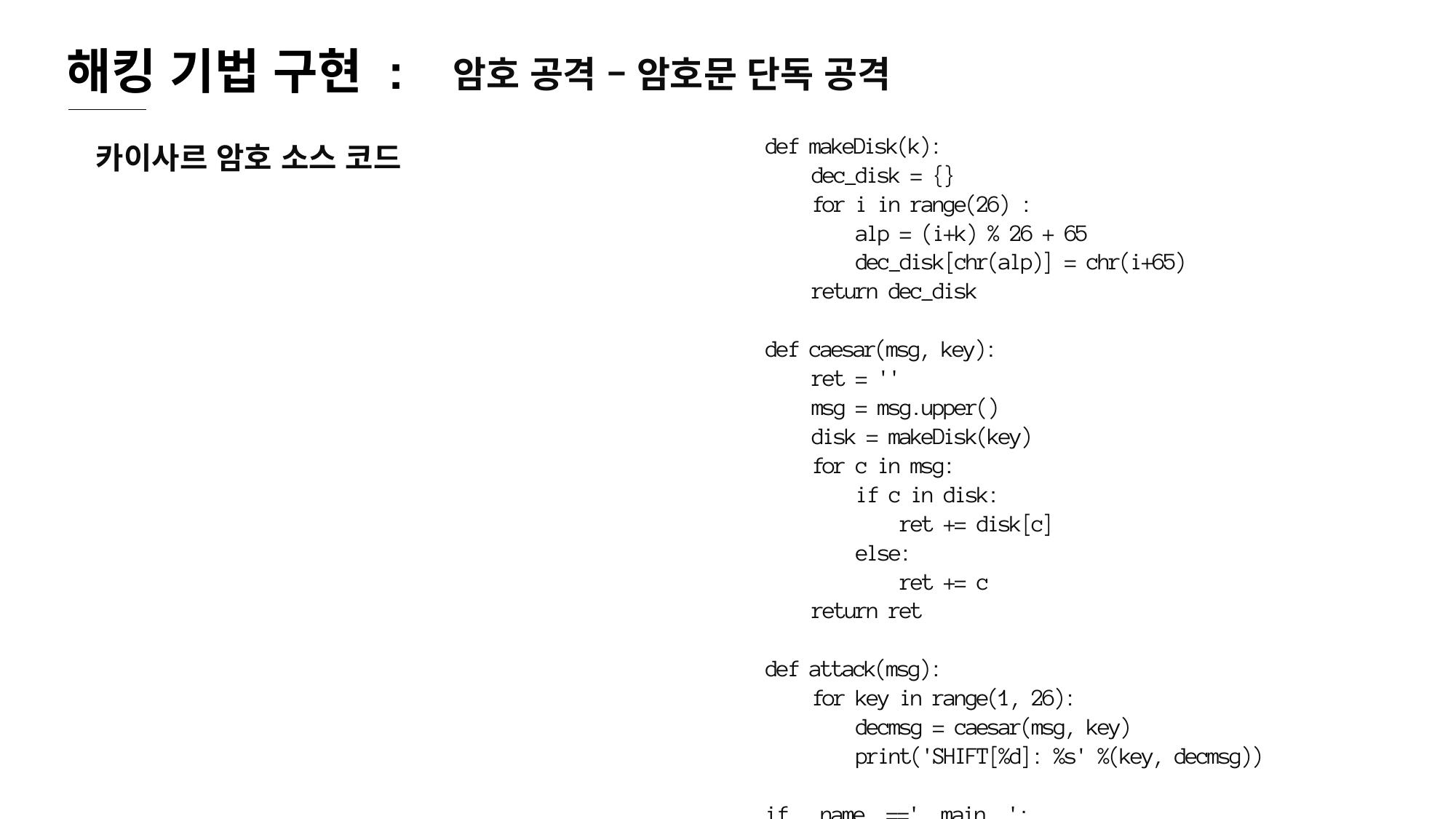

해킹 기법 구현 :
암호 공격 – 암호문 단독 공격
def makeDisk(k):
    dec_disk = {}
    for i in range(26) :
        alp = (i+k) % 26 + 65
        dec_disk[chr(alp)] = chr(i+65)
    return dec_disk

def caesar(msg, key):
    ret = ''
    msg = msg.upper()
    disk = makeDisk(key)
    for c in msg:
        if c in disk:
            ret += disk[c]
        else:
            ret += c
    return ret

def attack(msg):
    for key in range(1, 26):
        decmsg = caesar(msg, key)
        print('SHIFT[%d]: %s' %(key, decmsg))

if __name__=='__main__':
    msg = 'UGAMKZMBSMGQAVCUJMZBPZMMNQDMWVMBPZMM'
    attack(msg)
카이사르 암호 소스 코드